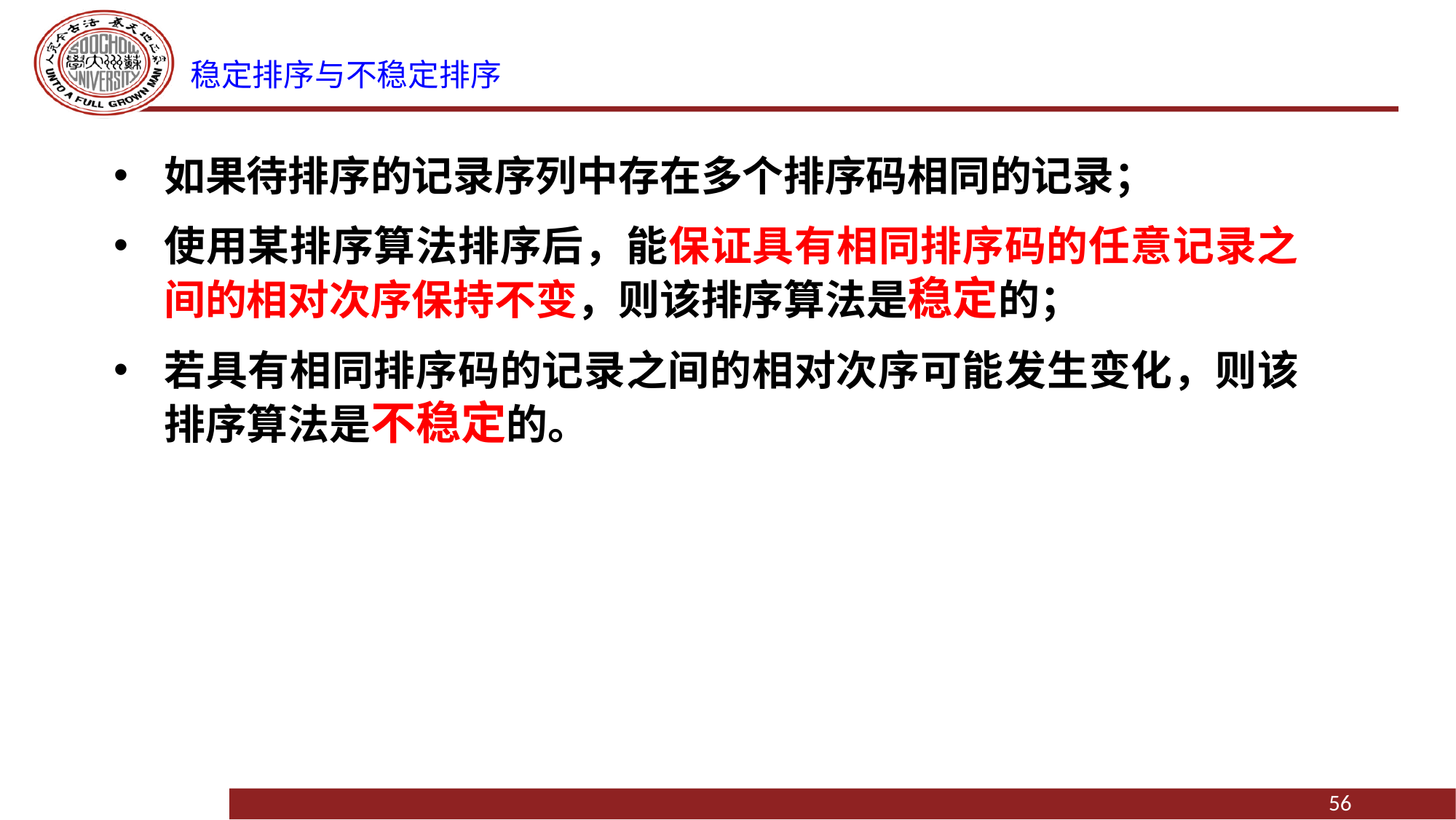

# 稳定排序与不稳定排序
如果待排序的记录序列中存在多个排序码相同的记录；
使用某排序算法排序后，能保证具有相同排序码的任意记录之间的相对次序保持不变，则该排序算法是稳定的；
若具有相同排序码的记录之间的相对次序可能发生变化，则该排序算法是不稳定的。

56